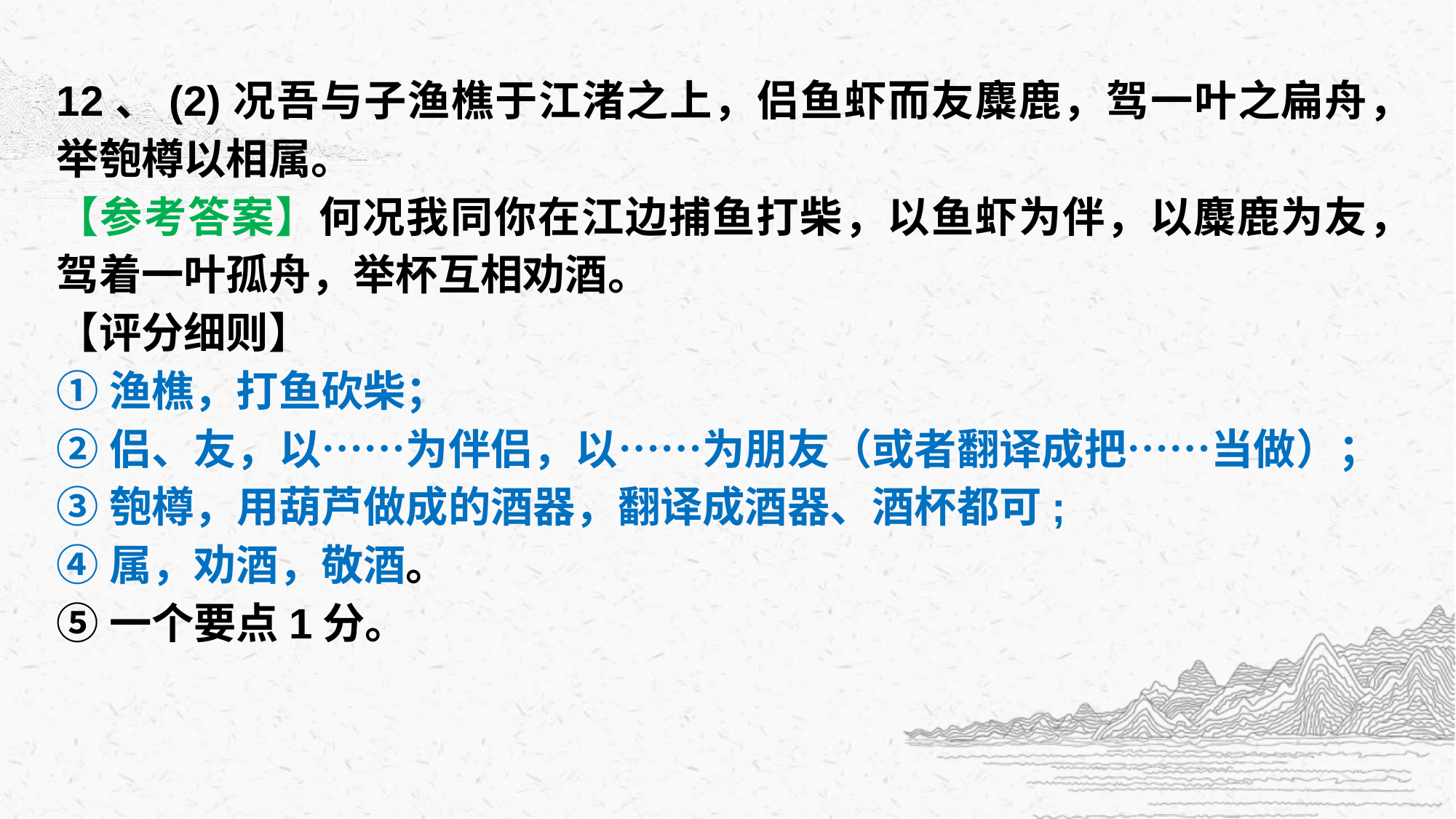

12、(2)况吾与子渔樵于江渚之上，侣鱼虾而友麋鹿，驾一叶之扁舟，举匏樽以相属。
【参考答案】何况我同你在江边捕鱼打柴，以鱼虾为伴，以麋鹿为友，驾着一叶孤舟，举杯互相劝酒。
【评分细则】
①渔樵，打鱼砍柴；
②侣、友，以……为伴侣，以……为朋友（或者翻译成把……当做）；
③匏樽，用葫芦做成的酒器，翻译成酒器、酒杯都可;
④属，劝酒，敬酒。
⑤一个要点1分。